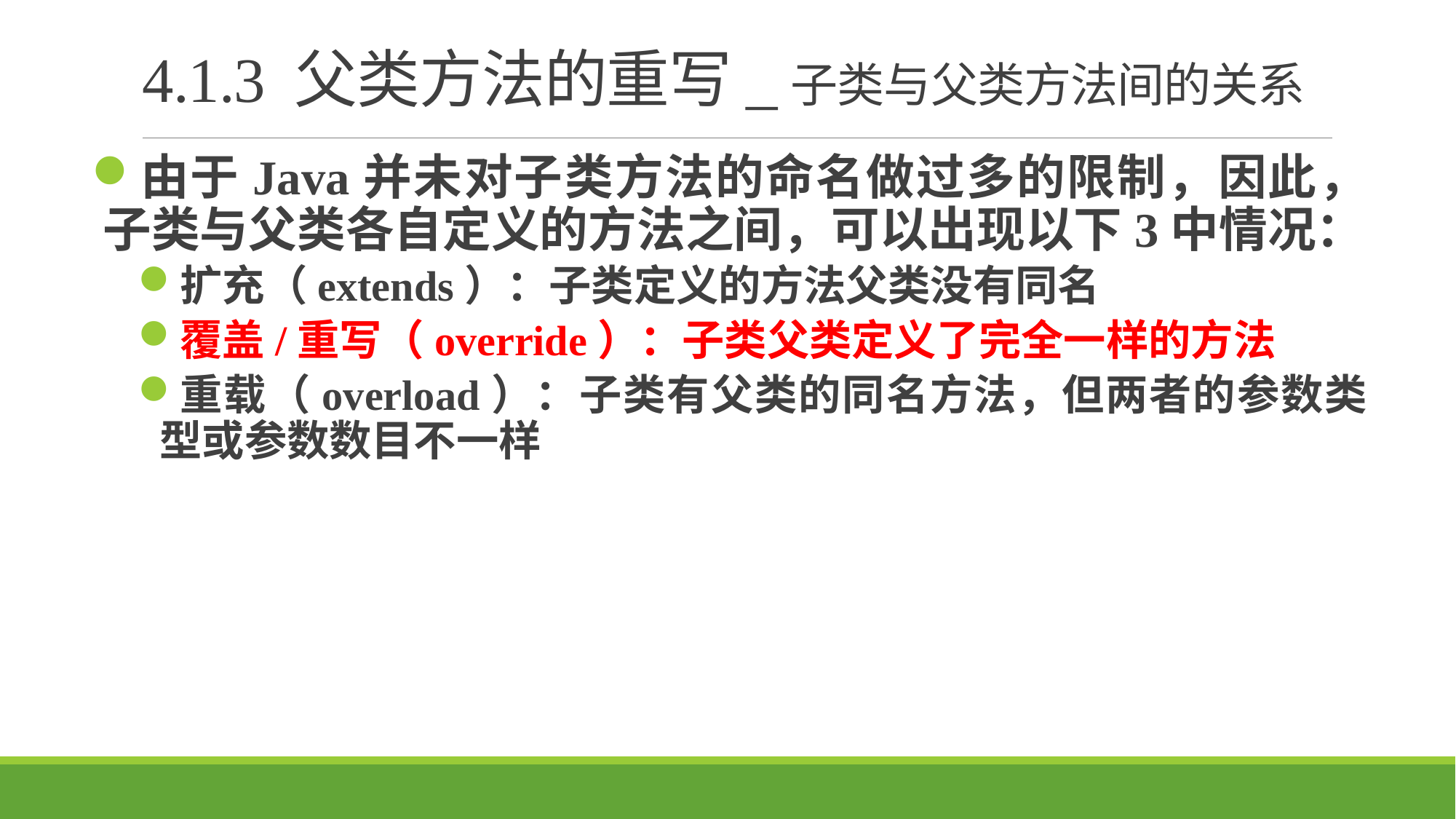

# 4.1.3 父类方法的重写_子类与父类方法间的关系
由于Java并未对子类方法的命名做过多的限制，因此，子类与父类各自定义的方法之间，可以出现以下3中情况：
扩充（extends）：子类定义的方法父类没有同名
覆盖/重写（override）：子类父类定义了完全一样的方法
重载（overload）：子类有父类的同名方法，但两者的参数类型或参数数目不一样